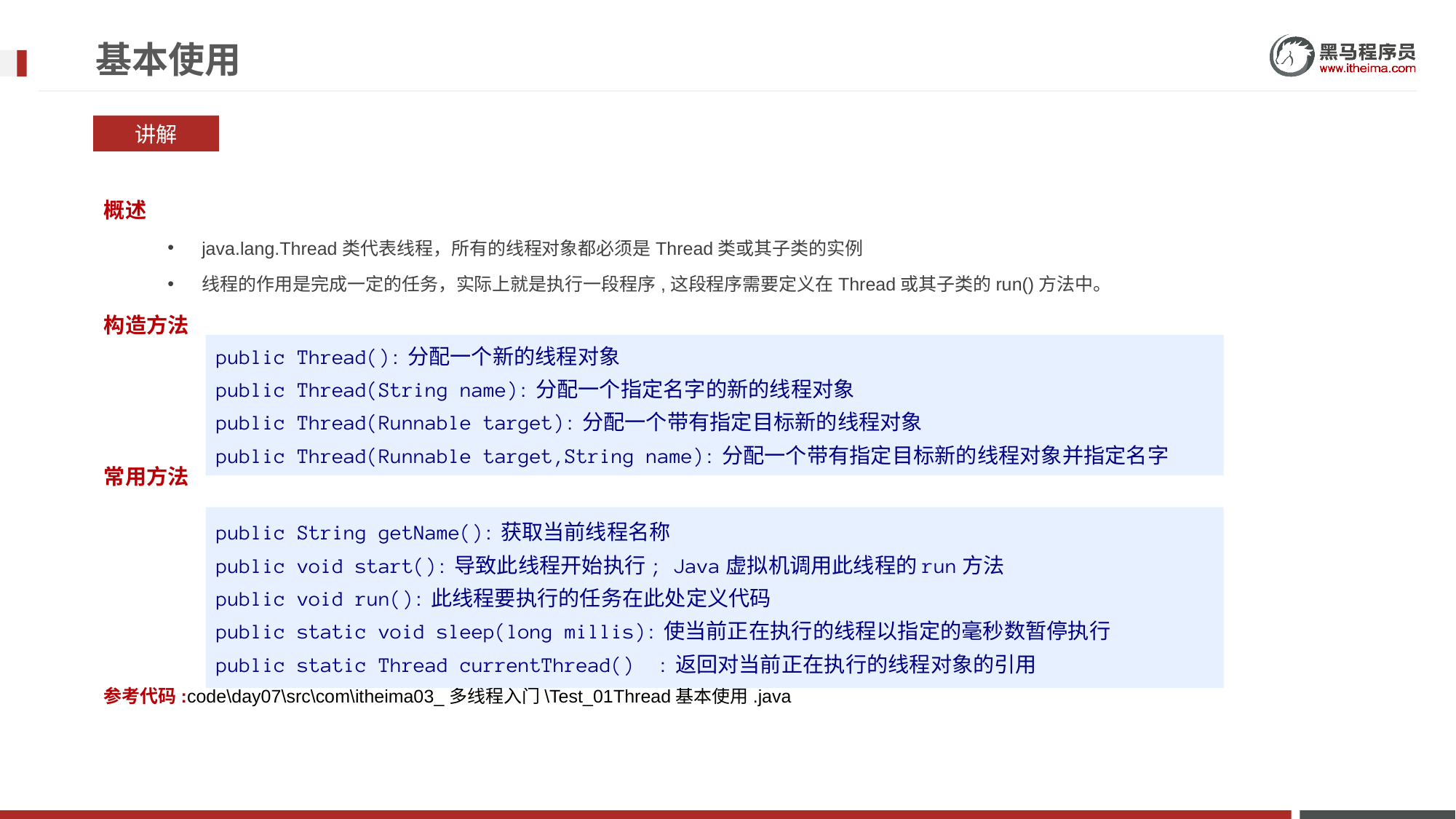

# 基本使用
讲解
概述
java.lang.Thread类代表线程，所有的线程对象都必须是Thread类或其子类的实例
线程的作用是完成一定的任务，实际上就是执行一段程序,这段程序需要定义在Thread或其子类的run()方法中。
构造方法

常用方法

参考代码:code\day07\src\com\itheima03_多线程入门\Test_01Thread基本使用.java

public Thread():分配一个新的线程对象
public Thread(String name):分配一个指定名字的新的线程对象
public Thread(Runnable target):分配一个带有指定目标新的线程对象
public Thread(Runnable target,String name):分配一个带有指定目标新的线程对象并指定名字
public String getName():获取当前线程名称
public void start():导致此线程开始执行; Java虚拟机调用此线程的run方法
public void run():此线程要执行的任务在此处定义代码
public static void sleep(long millis):使当前正在执行的线程以指定的毫秒数暂停执行
public static Thread currentThread()  :返回对当前正在执行的线程对象的引用